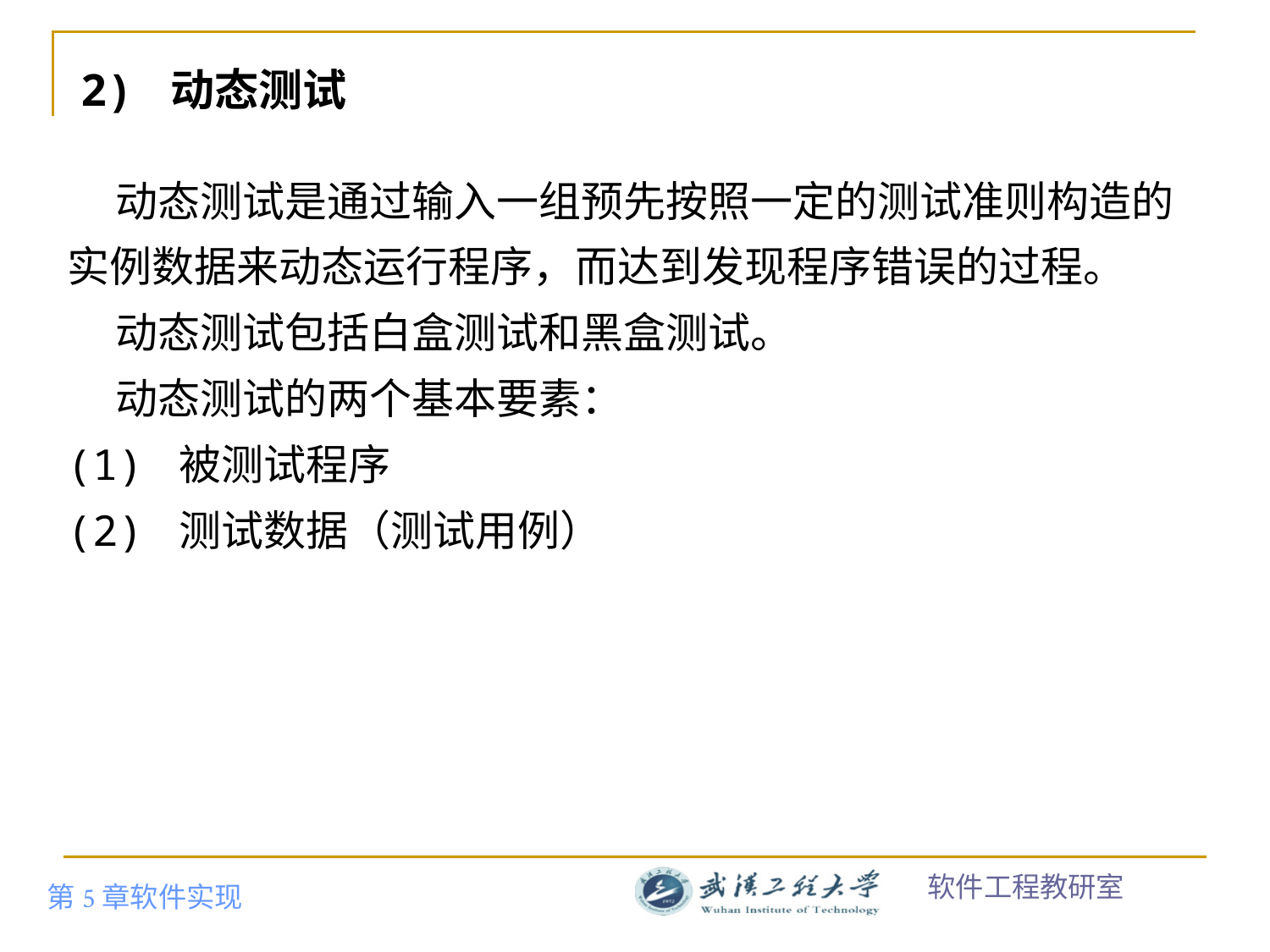

# 2) 动态测试
    动态测试是通过输入一组预先按照一定的测试准则构造的实例数据来动态运行程序，而达到发现程序错误的过程。
    动态测试包括白盒测试和黑盒测试。
    动态测试的两个基本要素：
(1) 被测试程序
(2) 测试数据（测试用例）